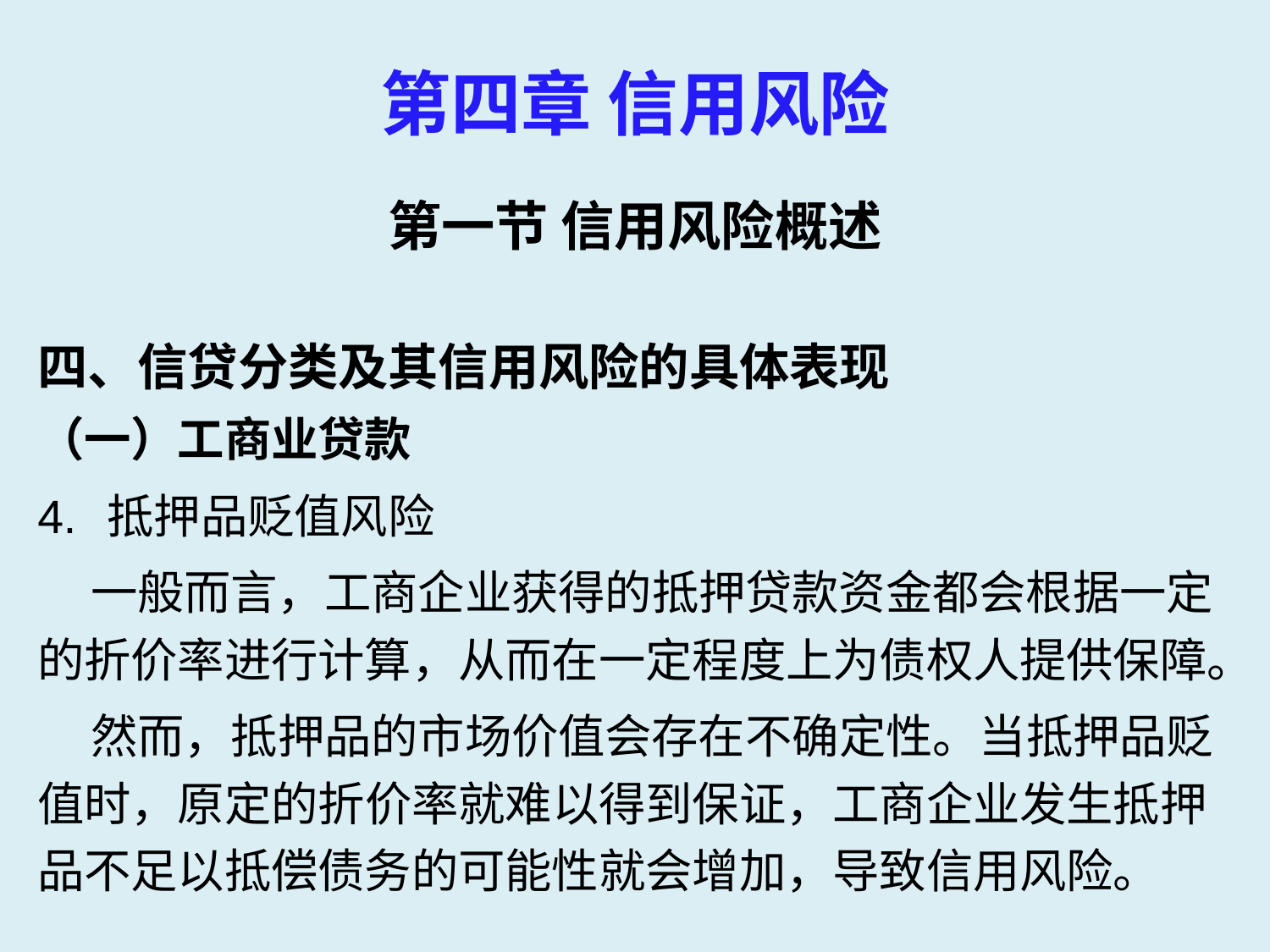

# 第四章 信用风险
第一节 信用风险概述

四、信贷分类及其信用风险的具体表现
（一）工商业贷款
抵押品贬值风险
    一般而言，工商企业获得的抵押贷款资金都会根据一定的折价率进行计算，从而在一定程度上为债权人提供保障。
    然而，抵押品的市场价值会存在不确定性。当抵押品贬值时，原定的折价率就难以得到保证，工商企业发生抵押品不足以抵偿债务的可能性就会增加，导致信用风险。